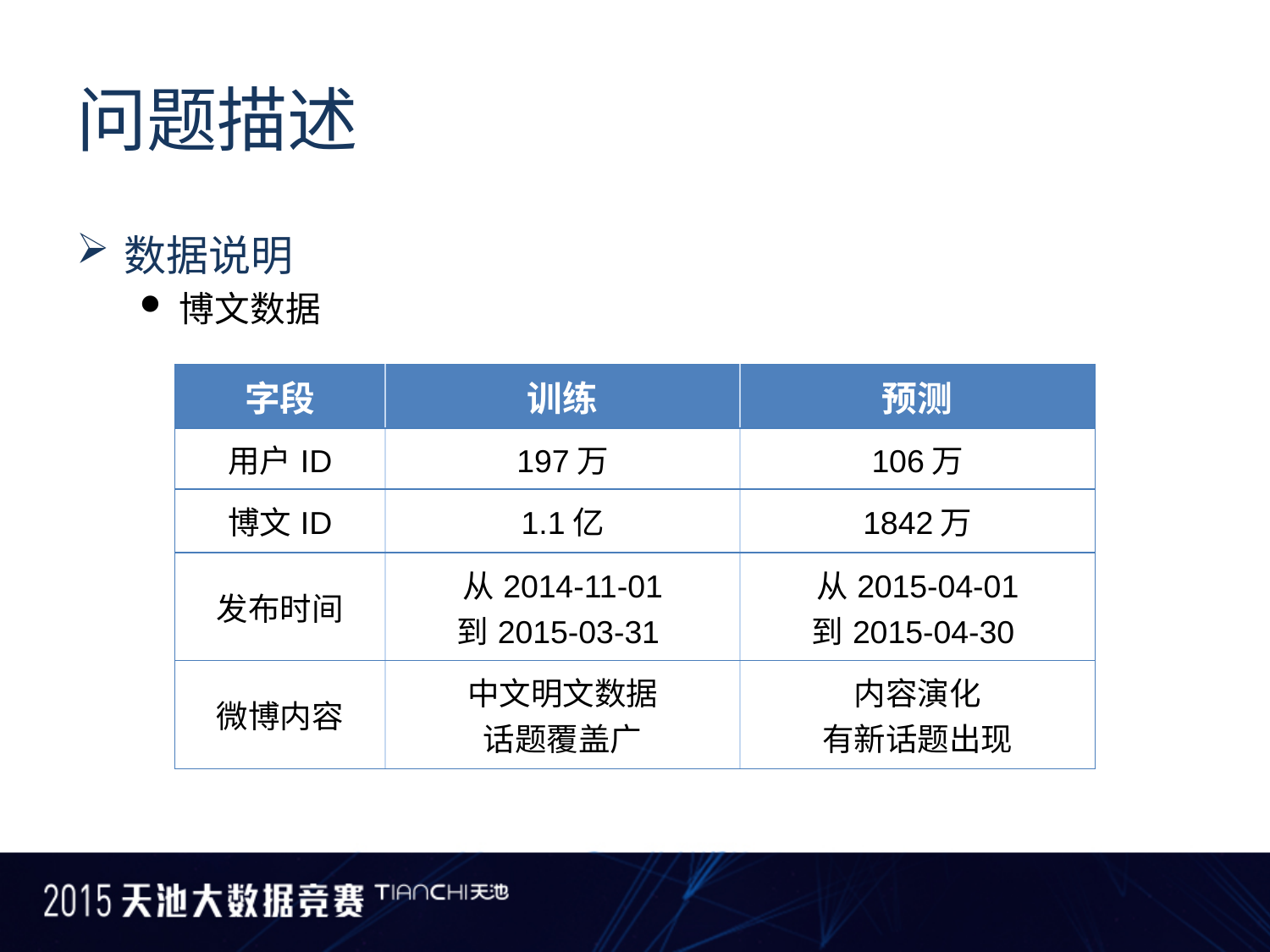

# 问题描述
数据说明
博文数据

| 字段 | 训练 | 预测 |
| --- | --- | --- |
| 用户ID | 197万 | 106万 |
| 博文ID | 1.1亿 | 1842万 |
| 发布时间 | 从2014-11-01 到2015-03-31 | 从2015-04-01 到2015-04-30 |
| 微博内容 | 中文明文数据 话题覆盖广 | 内容演化 有新话题出现 |